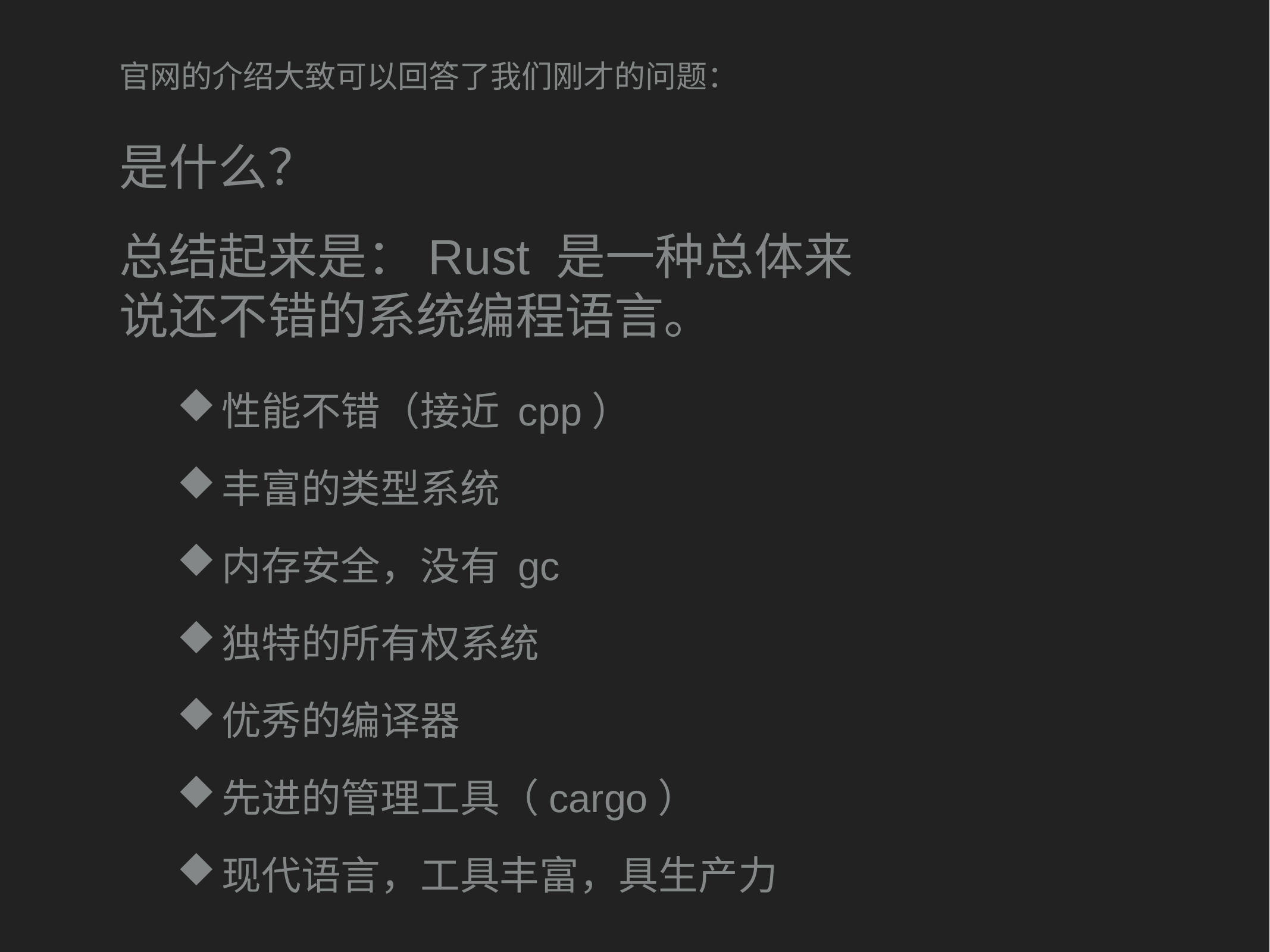

官网的介绍大致可以回答了我们刚才的问题：
是什么？
总结起来是：Rust 是一种总体来说还不错的系统编程语言。
性能不错（接近 cpp）
丰富的类型系统
内存安全，没有 gc
独特的所有权系统
优秀的编译器
先进的管理工具（cargo）
现代语言，工具丰富，具生产力